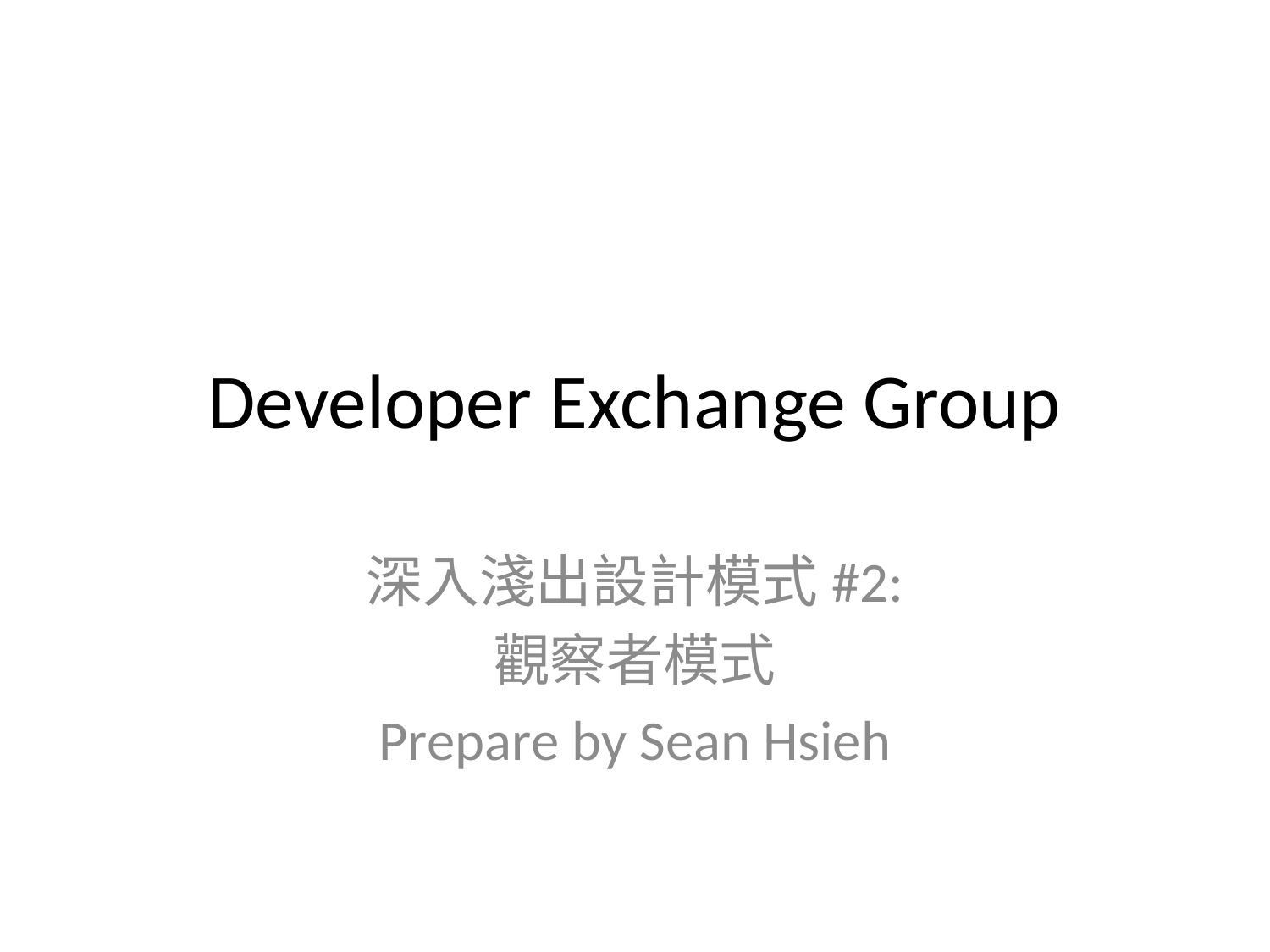

# Developer Exchange Group
深入淺出設計模式#2:
觀察者模式
Prepare by Sean Hsieh